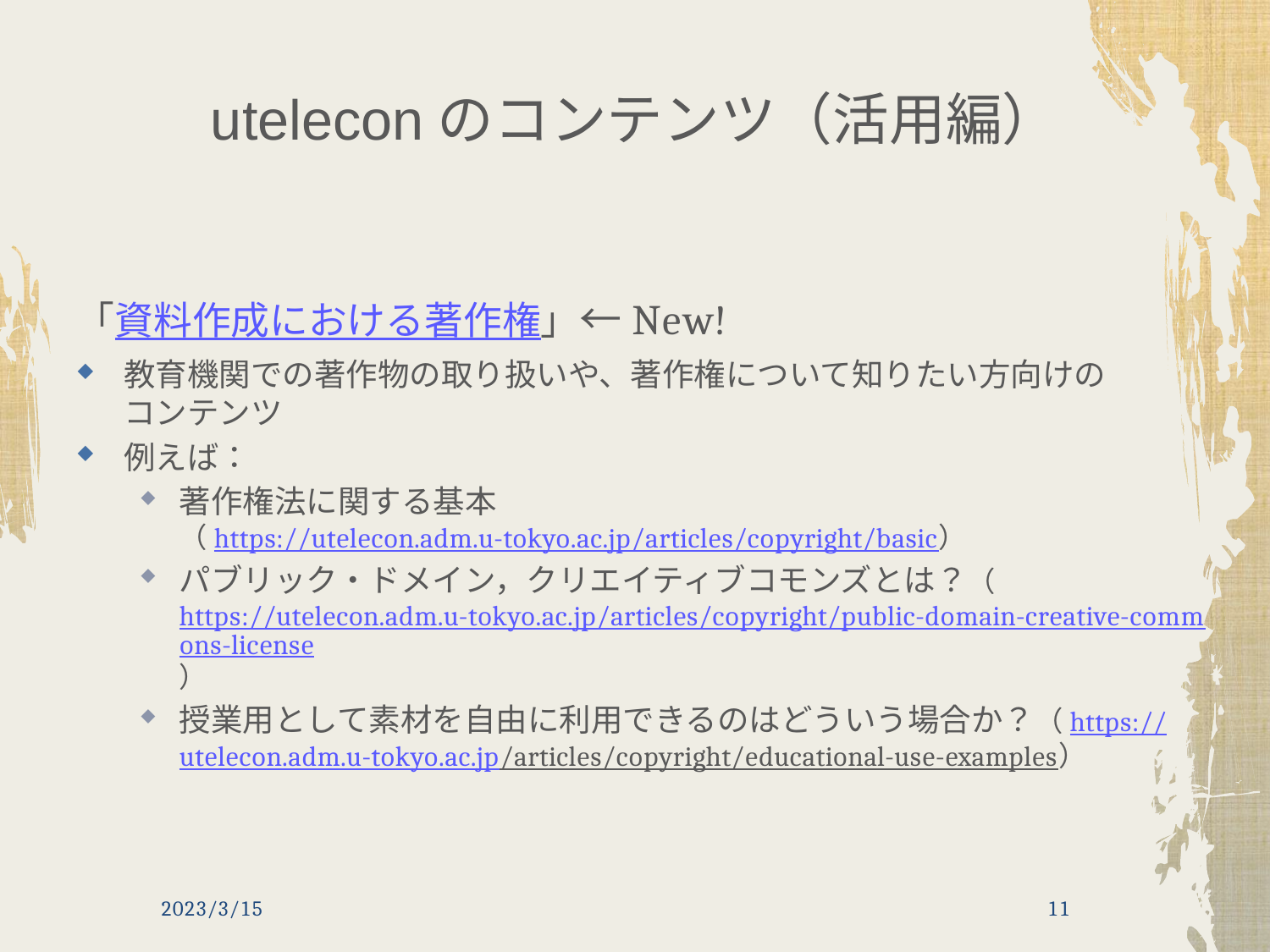

# uteleconのコンテンツ（活用編）
「資料作成における著作権」←New!
教育機関での著作物の取り扱いや、著作権について知りたい方向けの
コンテンツ
例えば：
著作権法に関する基本
（https://utelecon.adm.u-tokyo.ac.jp/articles/copyright/basic）
パブリック・ドメイン，クリエイティブコモンズとは？（https://utelecon.adm.u-tokyo.ac.jp/articles/copyright/public-domain-creative-commons-license）
授業用として素材を自由に利用できるのはどういう場合か？（https://utelecon.adm.u-tokyo.ac.jp/articles/copyright/educational-use-examples）

2023/3/15
11